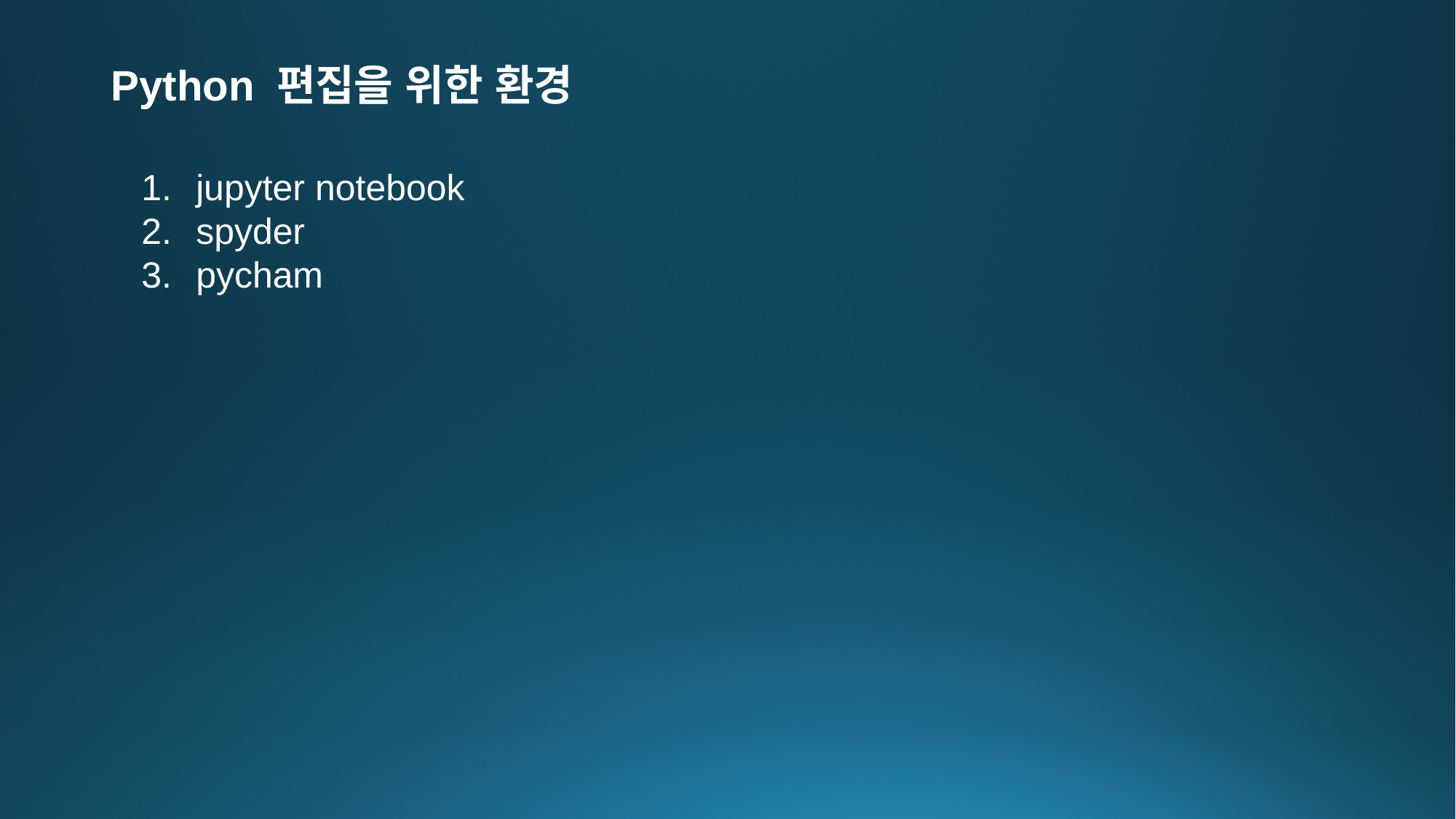

# Python 편집을 위한 환경
jupyter notebook
spyder
pycham